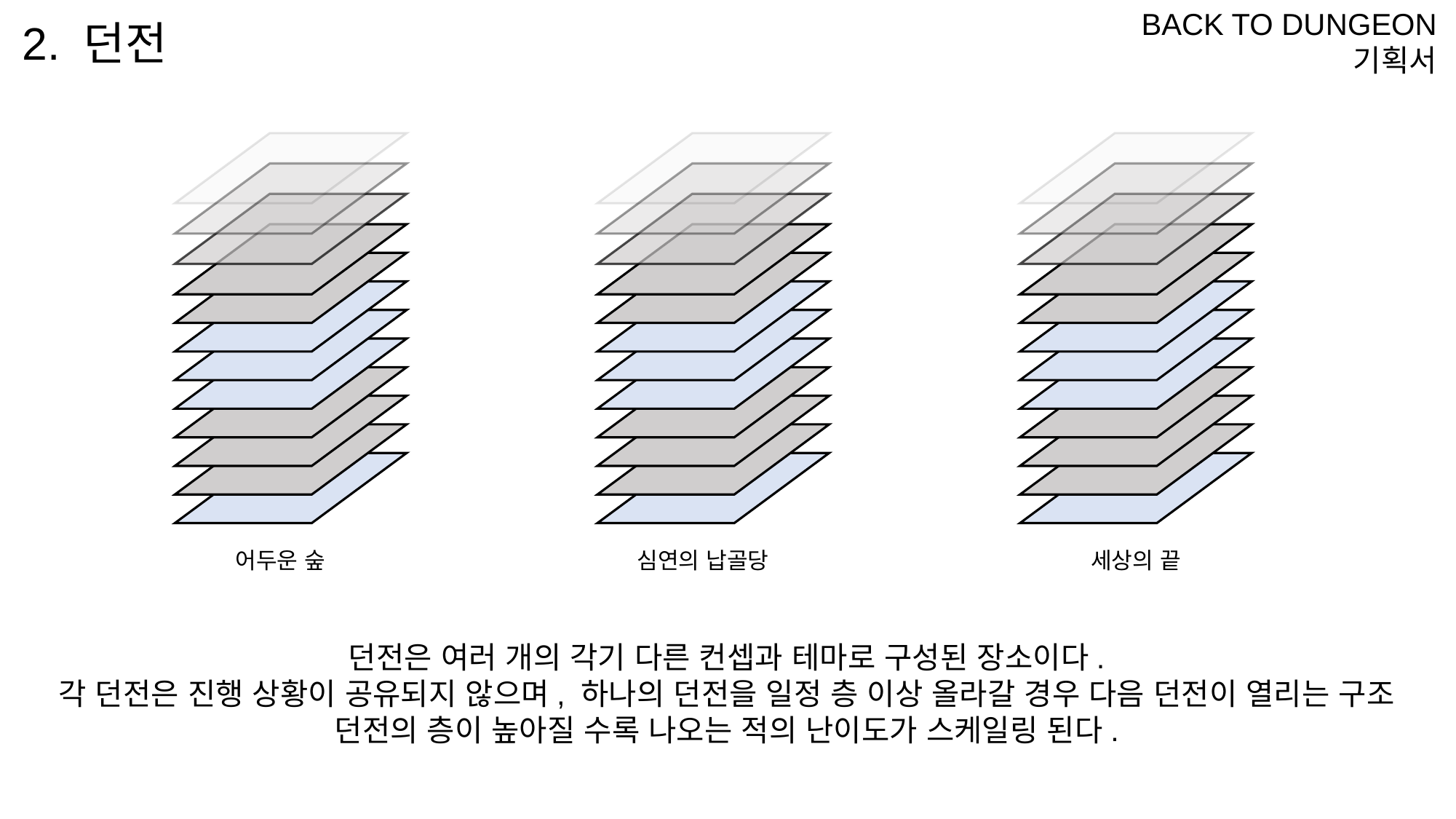

BACK TO DUNGEON
기획서
2. 던전

세상의 끝
어두운 숲
심연의 납골당
던전은 여러 개의 각기 다른 컨셉과 테마로 구성된 장소이다.
각 던전은 진행 상황이 공유되지 않으며, 하나의 던전을 일정 층 이상 올라갈 경우 다음 던전이 열리는 구조
던전의 층이 높아질 수록 나오는 적의 난이도가 스케일링 된다.